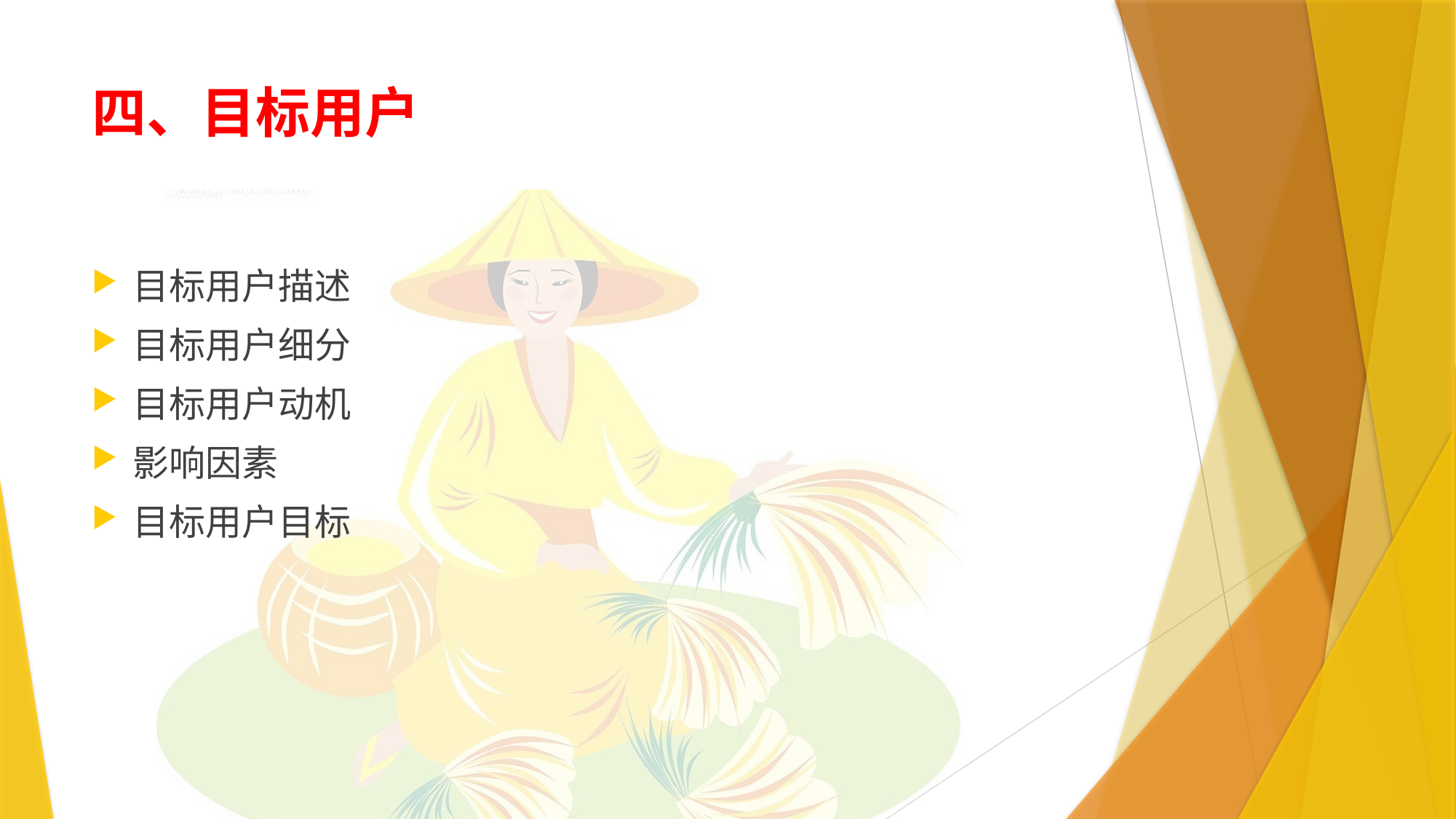

# 四、目标用户

目标用户描述
目标用户细分
目标用户动机
影响因素
目标用户目标